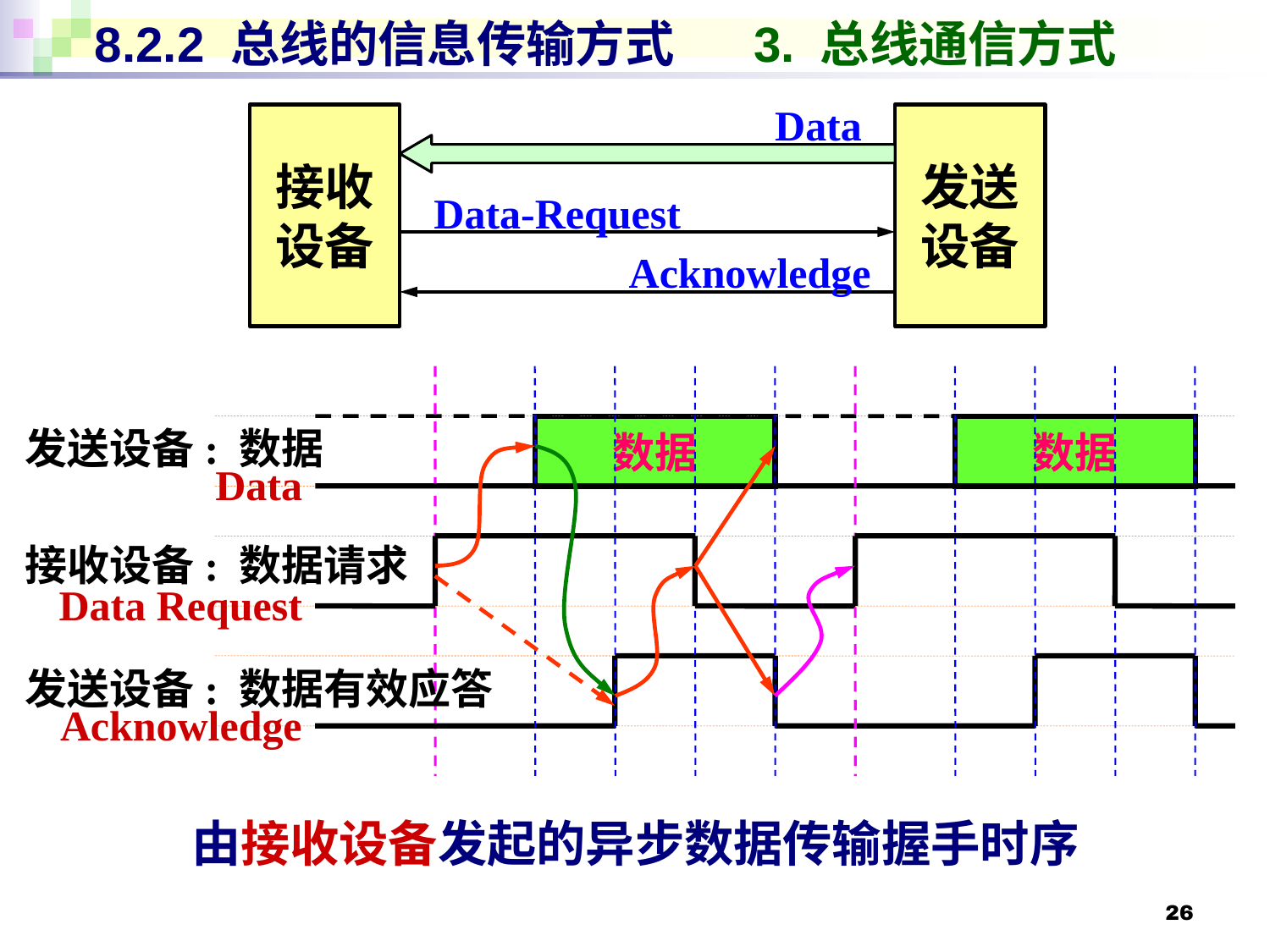

# 8.2.2 总线的信息传输方式      3. 总线通信方式
Data
接收
设备
发送
设备

Data-Request
Acknowledge

发送设备: 数据

数据
数据

Data

接收设备: 数据请求

Data Request

发送设备: 数据有效应答
Acknowledge

由接收设备发起的异步数据传输握手时序
26